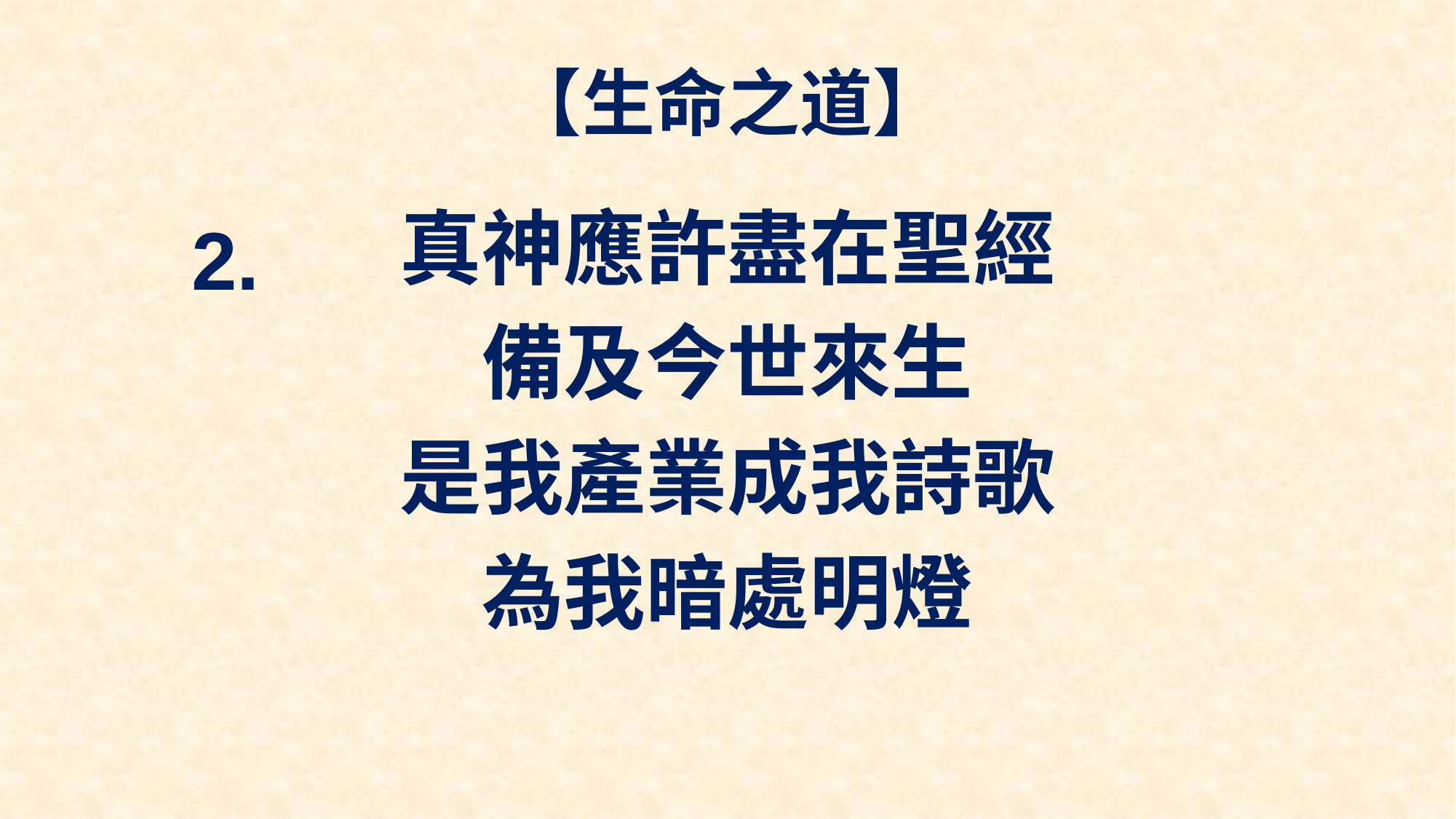

# 【生命之道】
真神應許盡在聖經
備及今世來生
是我產業成我詩歌
為我暗處明燈
2.